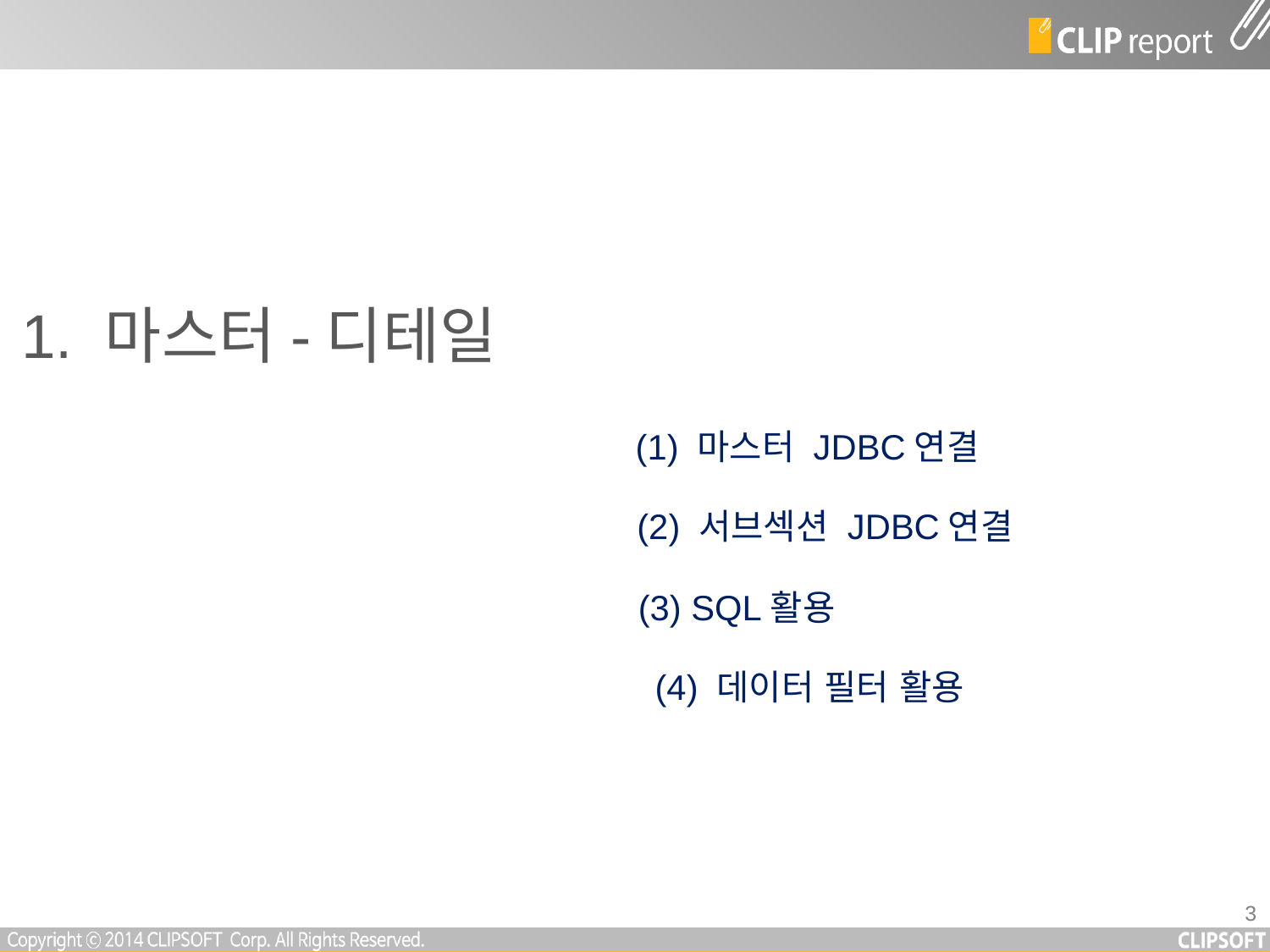

1. 마스터-디테일
(1) 마스터 JDBC연결
(2) 서브섹션 JDBC연결
(3) SQL활용
(4) 데이터 필터 활용